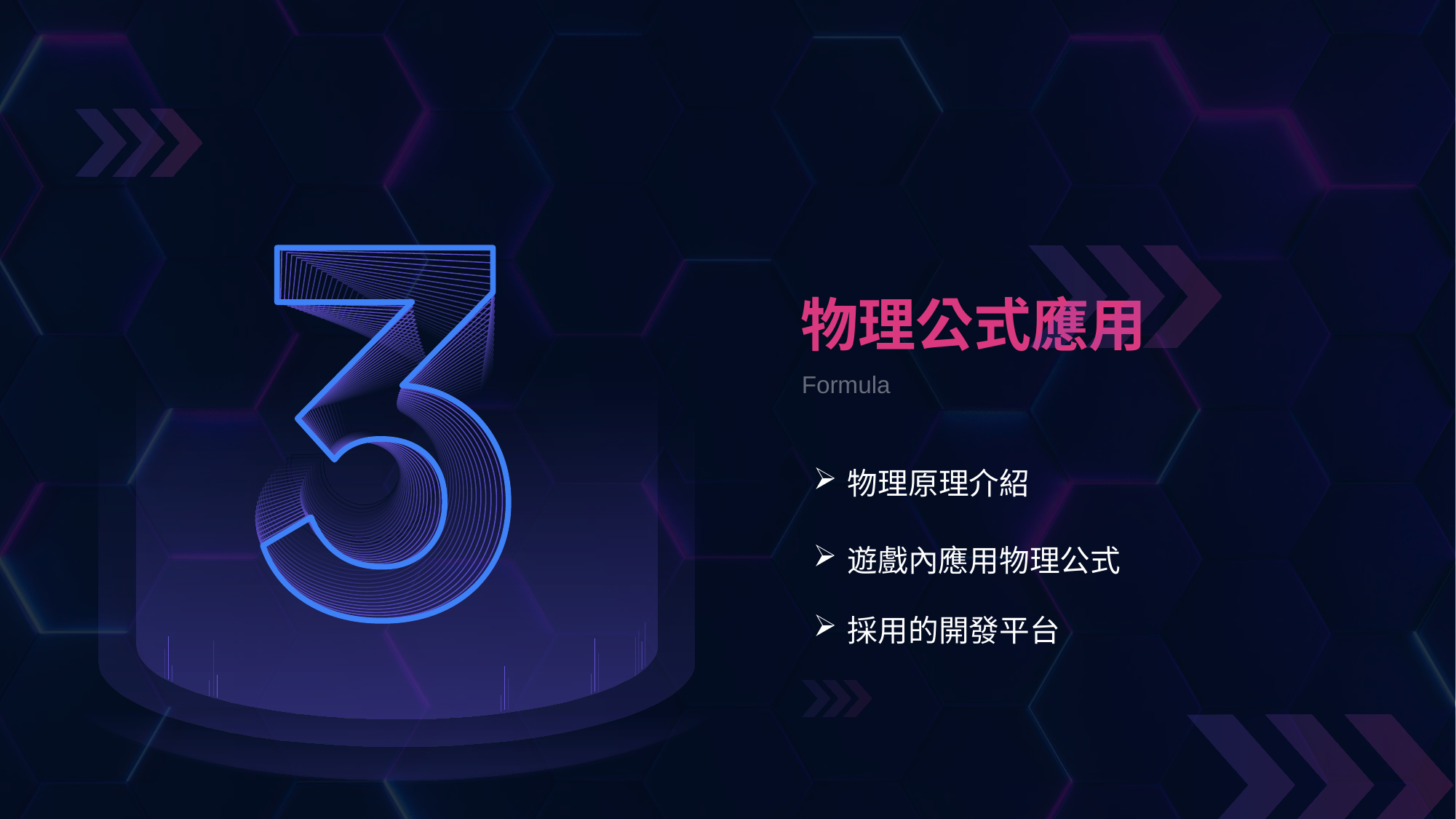

3

物理公式應用
Formula
2
物理原理介紹
1
遊戲內應用物理公式
採用的開發平台